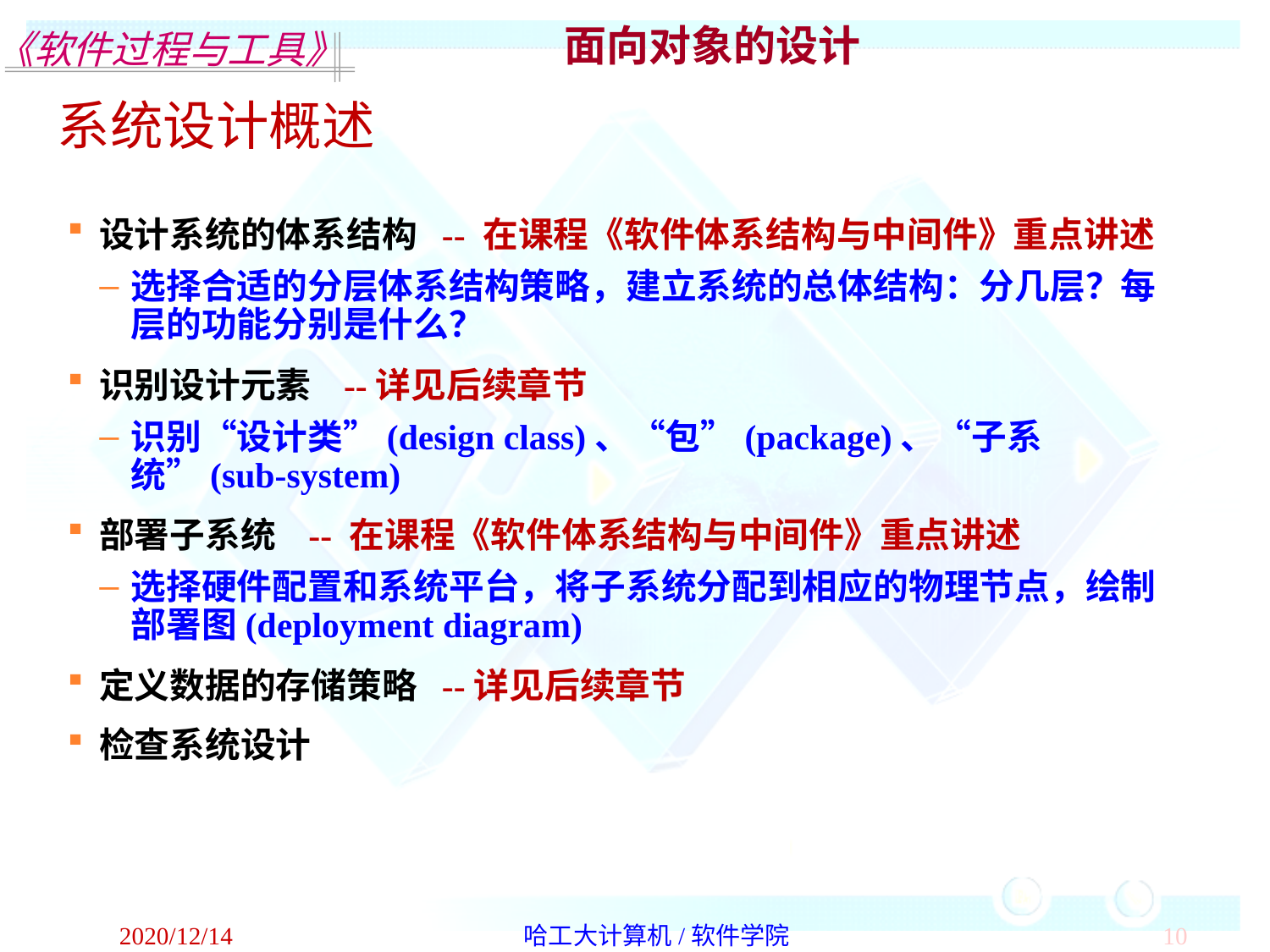

面向对象的设计
系统设计概述
设计系统的体系结构  -- 在课程《软件体系结构与中间件》重点讲述
选择合适的分层体系结构策略，建立系统的总体结构：分几层？每层的功能分别是什么？
识别设计元素   --详见后续章节
识别“设计类”(design class)、“包”(package)、“子系统”(sub-system)
部署子系统   -- 在课程《软件体系结构与中间件》重点讲述
选择硬件配置和系统平台，将子系统分配到相应的物理节点，绘制部署图(deployment diagram)
定义数据的存储策略  --详见后续章节
检查系统设计